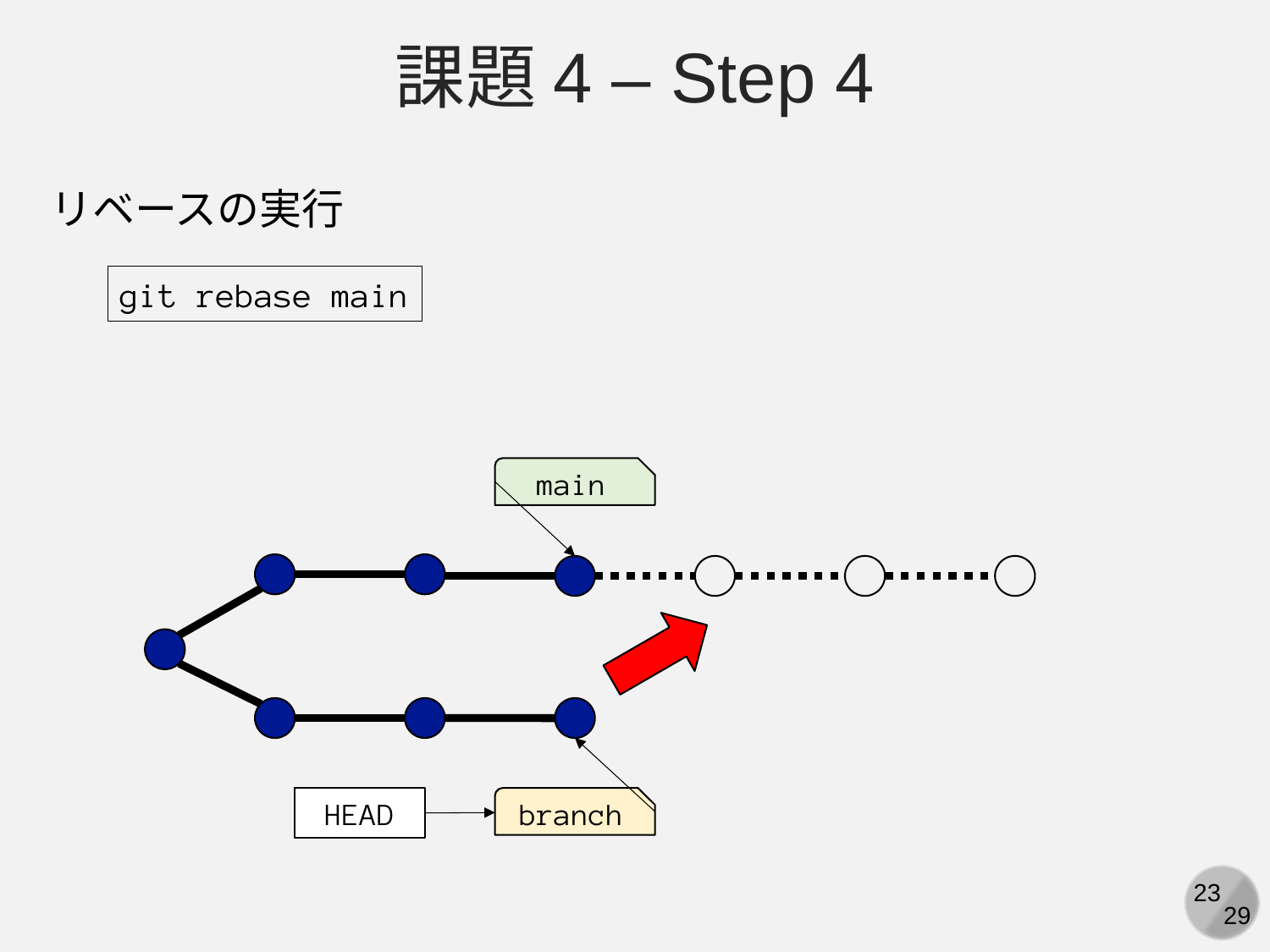

課題4 – Step 4
リベースの実行
git rebase main
main

HEAD
branch